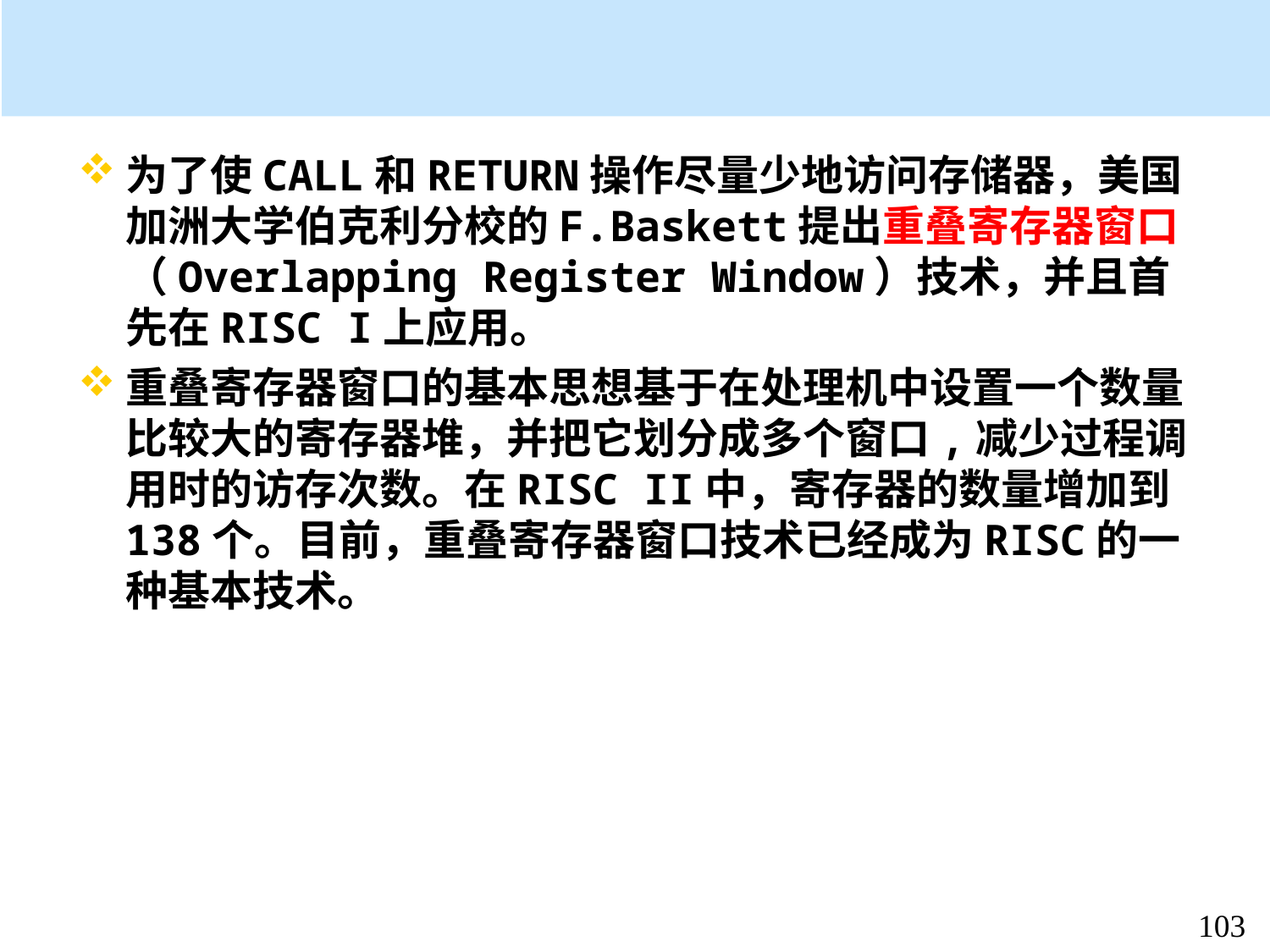

#
为了使CALL和RETURN操作尽量少地访问存储器，美国加洲大学伯克利分校的F.Baskett提出重叠寄存器窗口（Overlapping Register Window）技术，并且首先在RISC I上应用。
重叠寄存器窗口的基本思想基于在处理机中设置一个数量比较大的寄存器堆，并把它划分成多个窗口,减少过程调用时的访存次数。在RISC II中，寄存器的数量增加到138个。目前，重叠寄存器窗口技术已经成为RISC的一种基本技术。